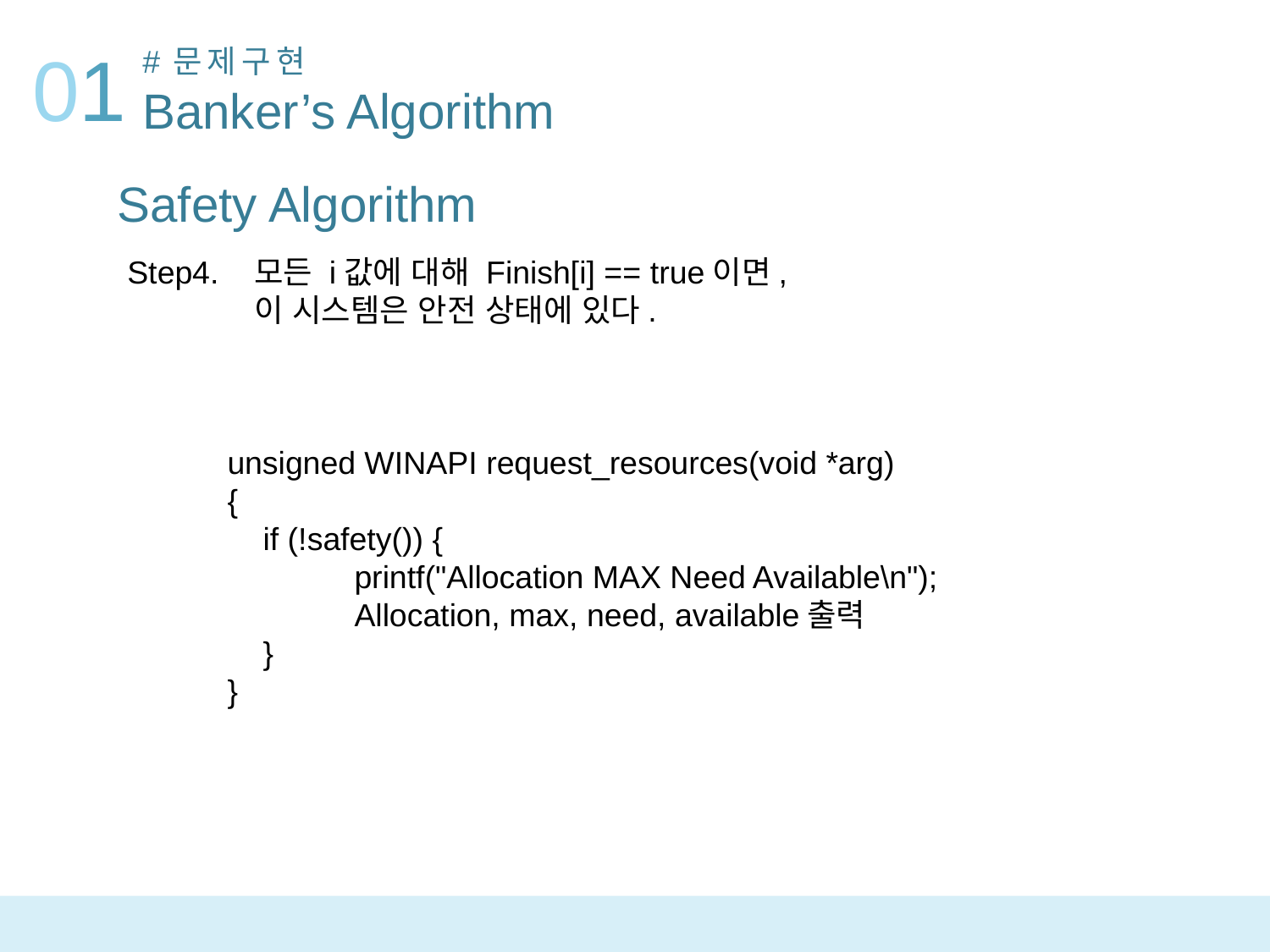

01
#문제구현
Banker’s Algorithm
Safety Algorithm
Step4.	모든 i값에 대해 Finish[i] == true이면,
	이 시스템은 안전 상태에 있다.
unsigned WINAPI request_resources(void *arg)
{
    if (!safety()) {
	printf("Allocation MAX Need Available\n");
	Allocation, max, need, available출력
    }
}